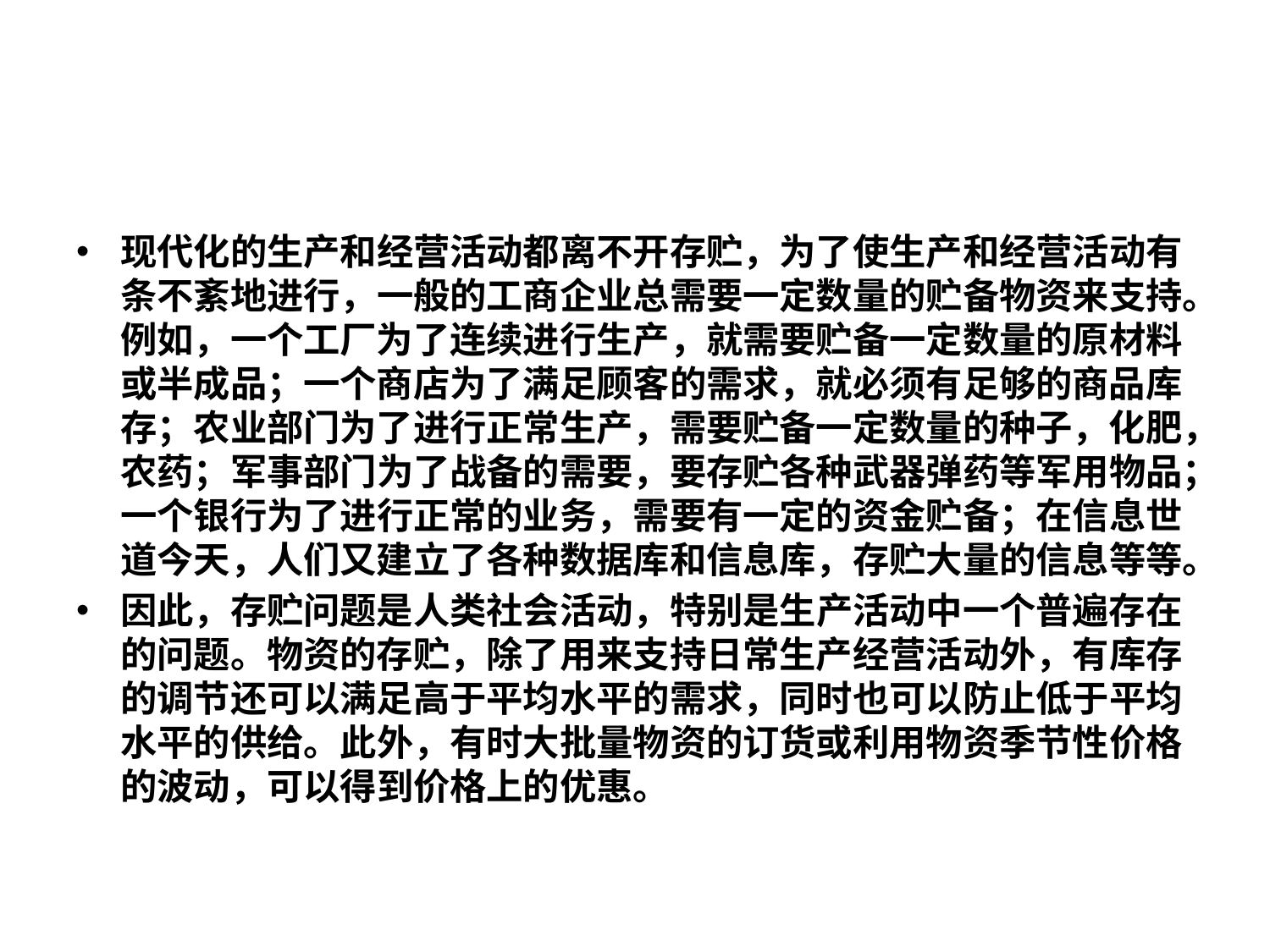

#
现代化的生产和经营活动都离不开存贮，为了使生产和经营活动有条不紊地进行，一般的工商企业总需要一定数量的贮备物资来支持。例如，一个工厂为了连续进行生产，就需要贮备一定数量的原材料或半成品；一个商店为了满足顾客的需求，就必须有足够的商品库存；农业部门为了进行正常生产，需要贮备一定数量的种子，化肥，农药；军事部门为了战备的需要，要存贮各种武器弹药等军用物品；一个银行为了进行正常的业务，需要有一定的资金贮备；在信息世道今天，人们又建立了各种数据库和信息库，存贮大量的信息等等。
因此，存贮问题是人类社会活动，特别是生产活动中一个普遍存在的问题。物资的存贮，除了用来支持日常生产经营活动外，有库存的调节还可以满足高于平均水平的需求，同时也可以防止低于平均水平的供给。此外，有时大批量物资的订货或利用物资季节性价格的波动，可以得到价格上的优惠。